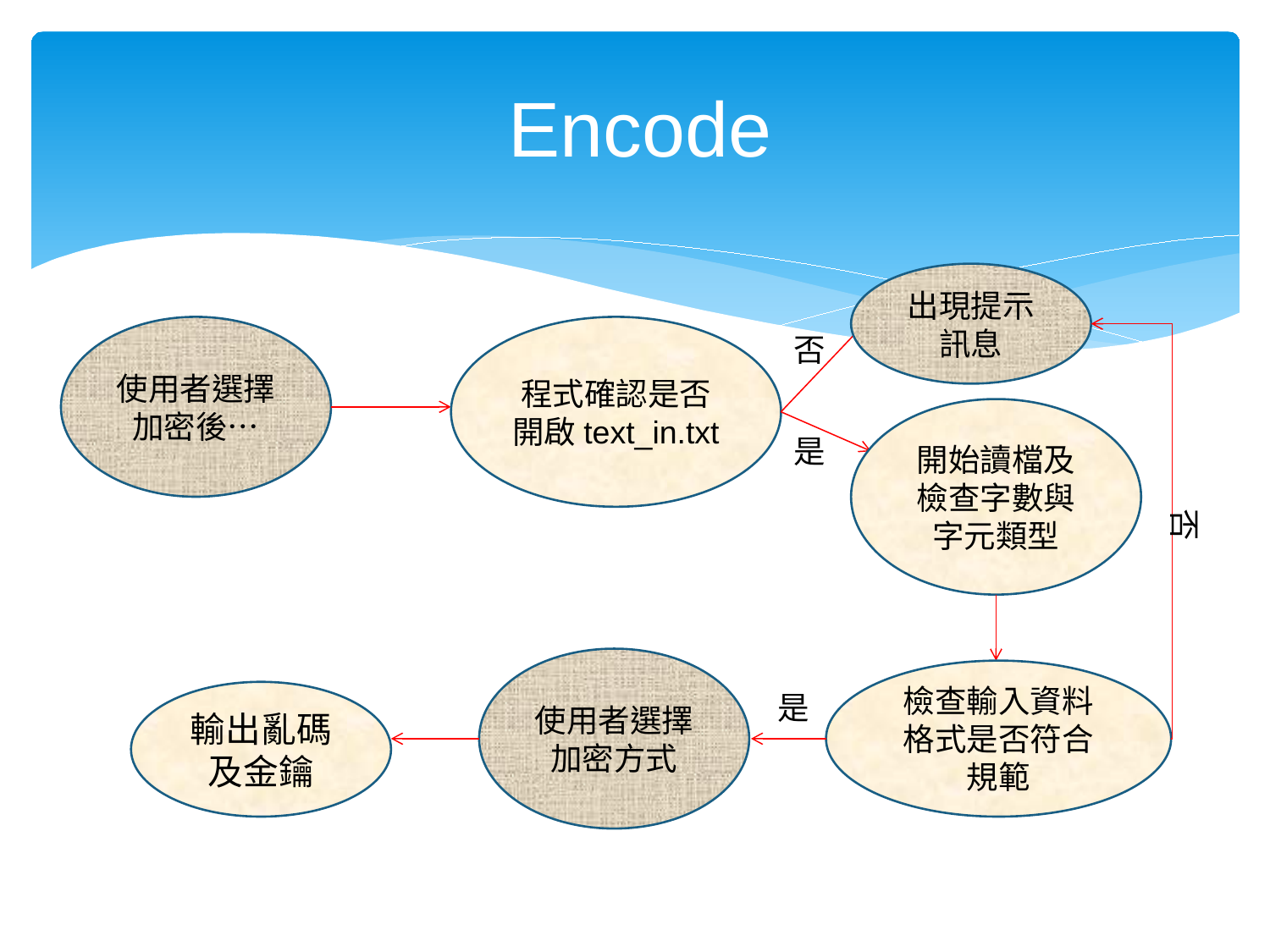

# Encode
出現提示訊息
使用者選擇加密後…
程式確認是否開啟text_in.txt
否
開始讀檔及檢查字數與字元類型
是
否
使用者選擇加密方式
檢查輸入資料格式是否符合規範
輸出亂碼及金鑰
是